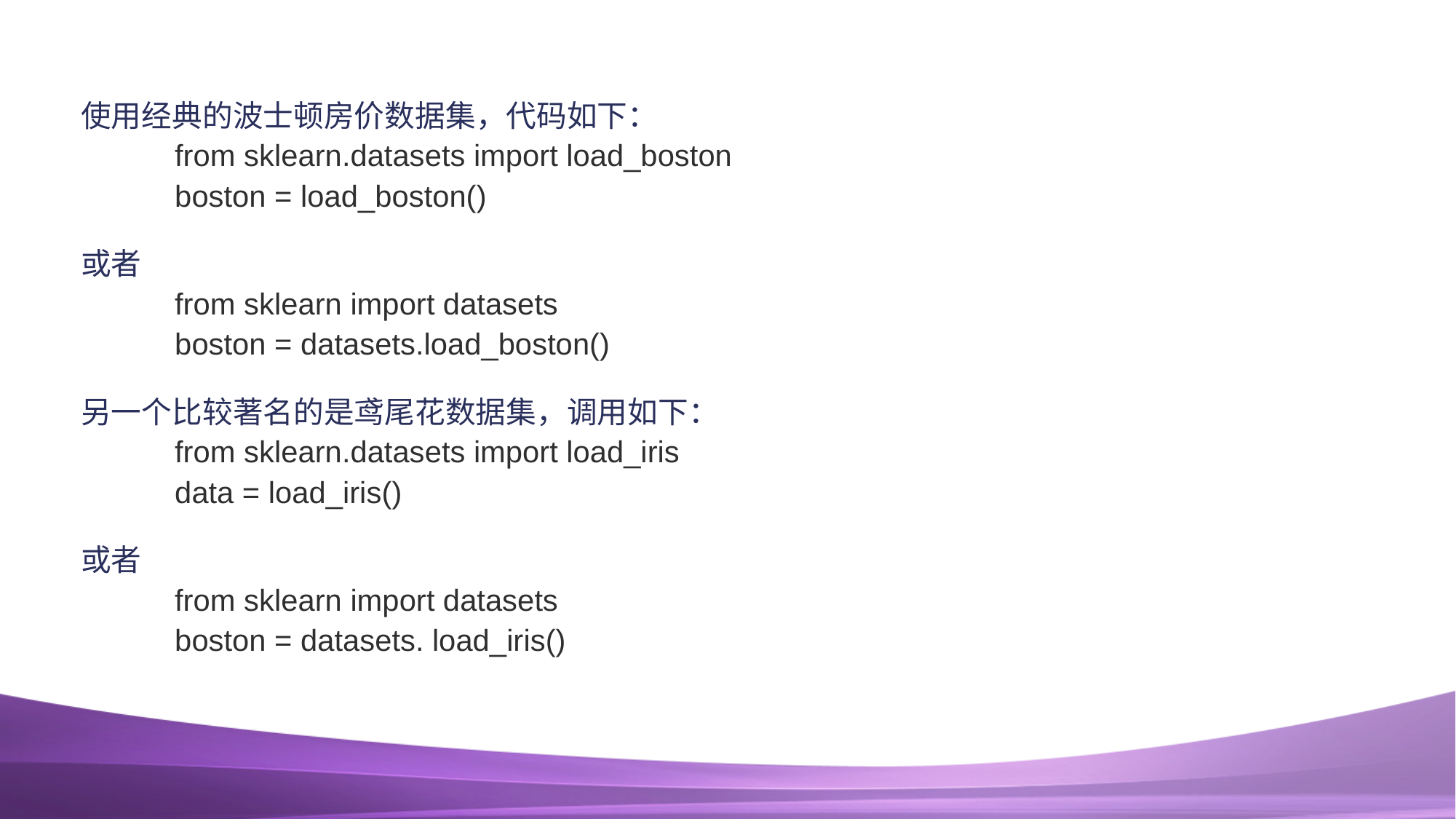

使用经典的波士顿房价数据集，代码如下：
from sklearn.datasets import load_boston
boston = load_boston()
或者
from sklearn import datasets
boston = datasets.load_boston()
另一个比较著名的是鸢尾花数据集，调用如下：
from sklearn.datasets import load_iris
data = load_iris()
或者
from sklearn import datasets
boston = datasets. load_iris()